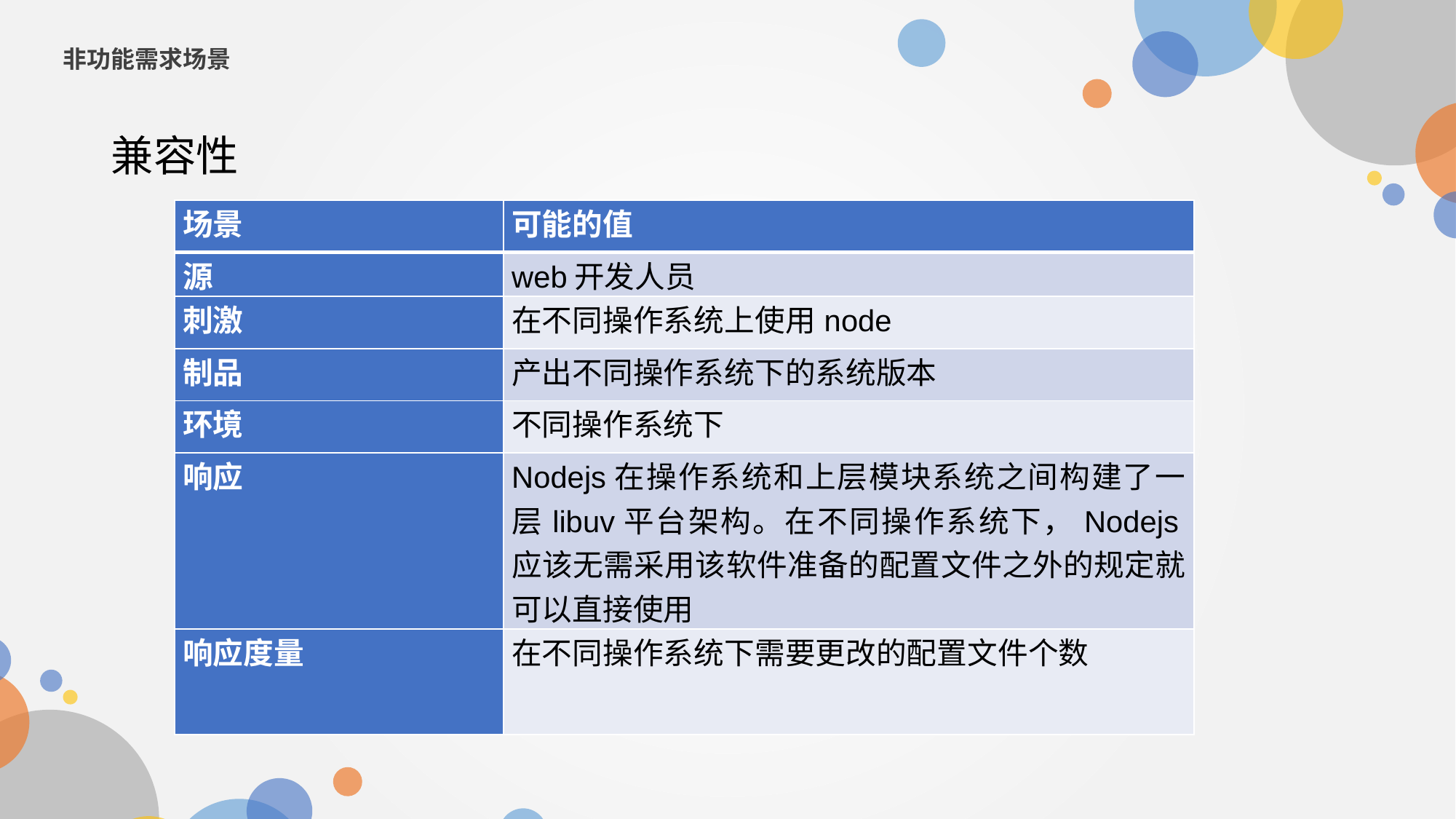

非功能需求场景
兼容性
| 场景 | 可能的值 |
| --- | --- |
| 源 | web开发人员 |
| 刺激 | 在不同操作系统上使用node |
| 制品 | 产出不同操作系统下的系统版本 |
| 环境 | 不同操作系统下 |
| 响应 | Nodejs在操作系统和上层模块系统之间构建了一层libuv平台架构。在不同操作系统下，Nodejs应该无需采用该软件准备的配置文件之外的规定就可以直接使用 |
| 响应度量 | 在不同操作系统下需要更改的配置文件个数 |